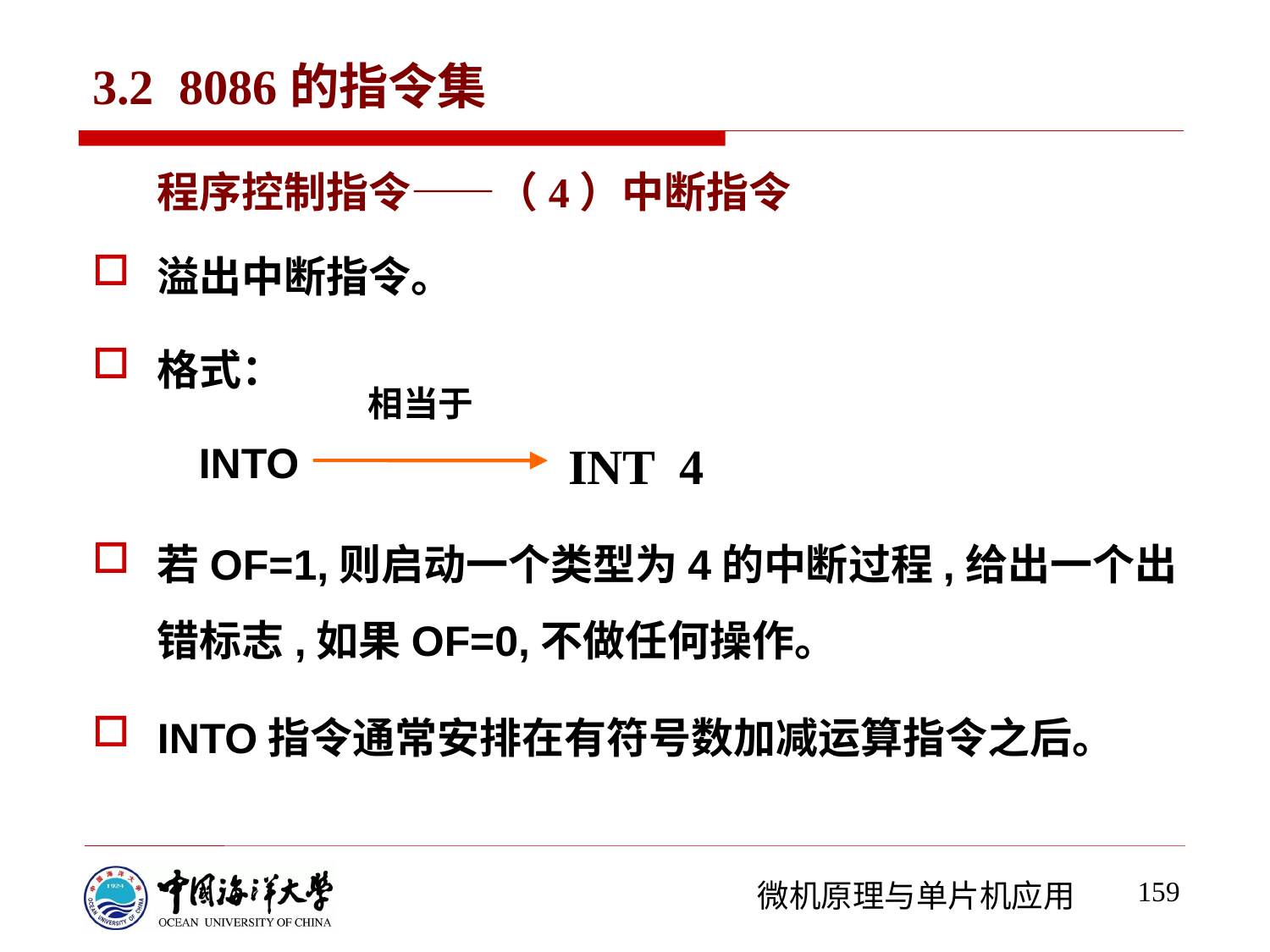

# 3.2  8086的指令集
程序控制指令——（4）中断指令
溢出中断指令。
格式：
         INTO
若OF=1,则启动一个类型为4的中断过程,给出一个出错标志,如果OF=0,不做任何操作。
INTO指令通常安排在有符号数加减运算指令之后。

相当于
INT  4

159